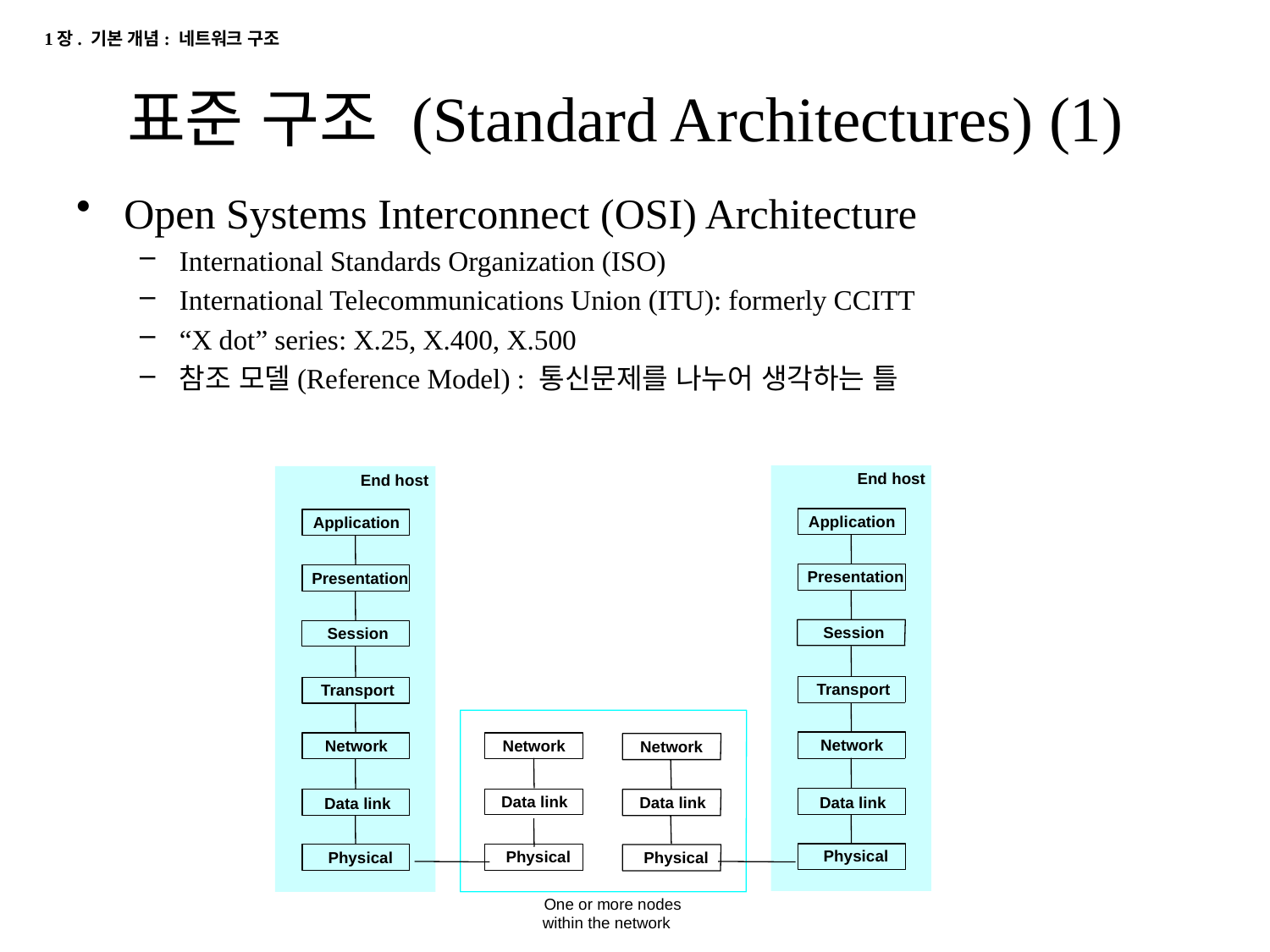

1장. 기본 개념: 네트워크 구조
# 표준 구조 (Standard Architectures) (1)
Open Systems Interconnect (OSI) Architecture
International Standards Organization (ISO)
International Telecommunications Union (ITU): formerly CCITT
“X dot” series: X.25, X.400, X.500
참조 모델(Reference Model) : 통신문제를 나누어 생각하는 틀

End host
End host

Application
Application

Presentation
Presentation

Session
Session

Transport
Transport

Network
Network
Network
Network

Data link
Data link
Data link
Data link

Physical
Physical
Physical
Physical

One or more nodes
within the network